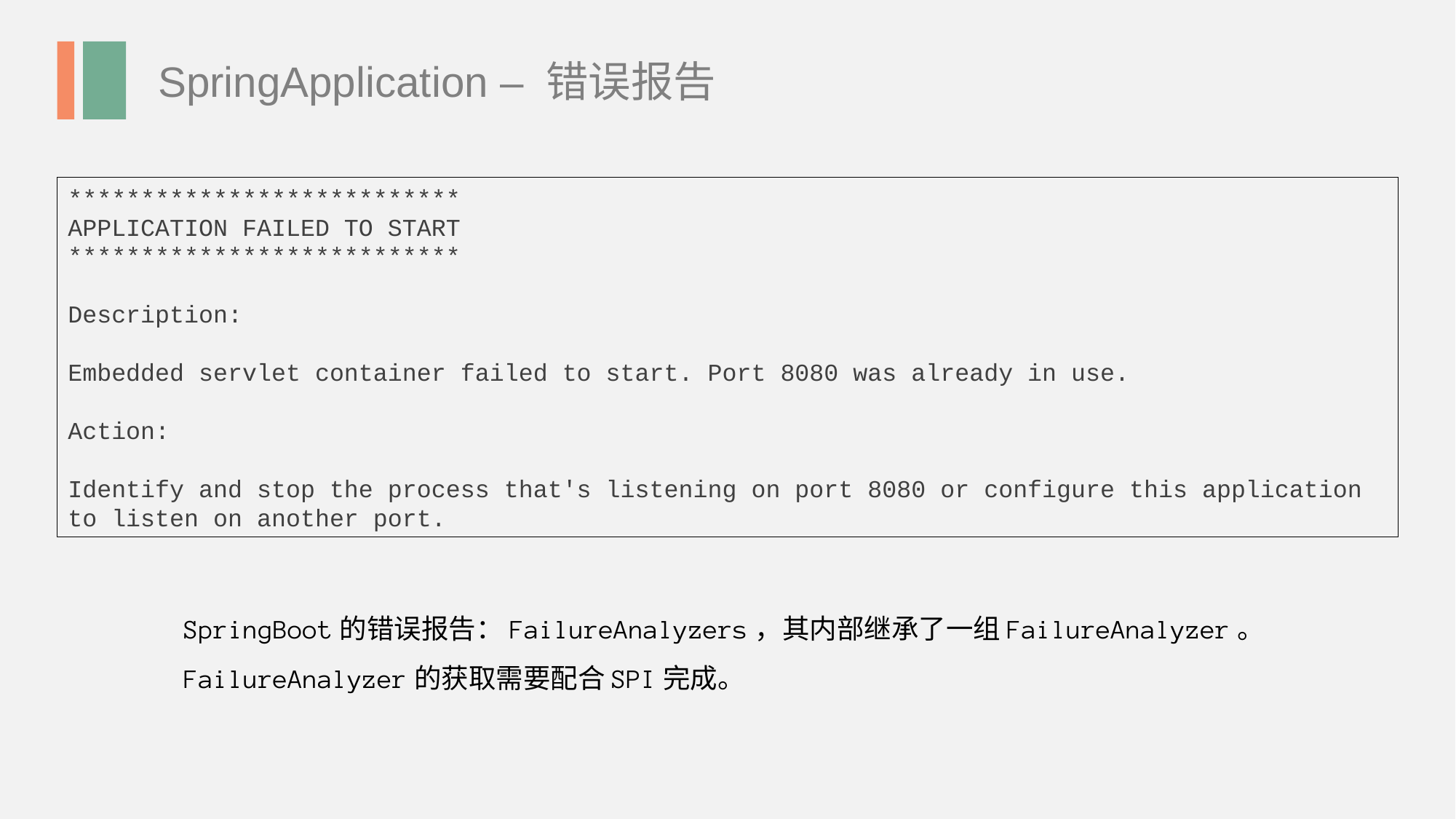

SpringApplication – 错误报告
***************************
APPLICATION FAILED TO START
***************************
Description:
Embedded servlet container failed to start. Port 8080 was already in use.
Action:
Identify and stop the process that's listening on port 8080 or configure this application to listen on another port.
SpringBoot的错误报告：FailureAnalyzers，其内部继承了一组FailureAnalyzer。
FailureAnalyzer的获取需要配合SPI完成。